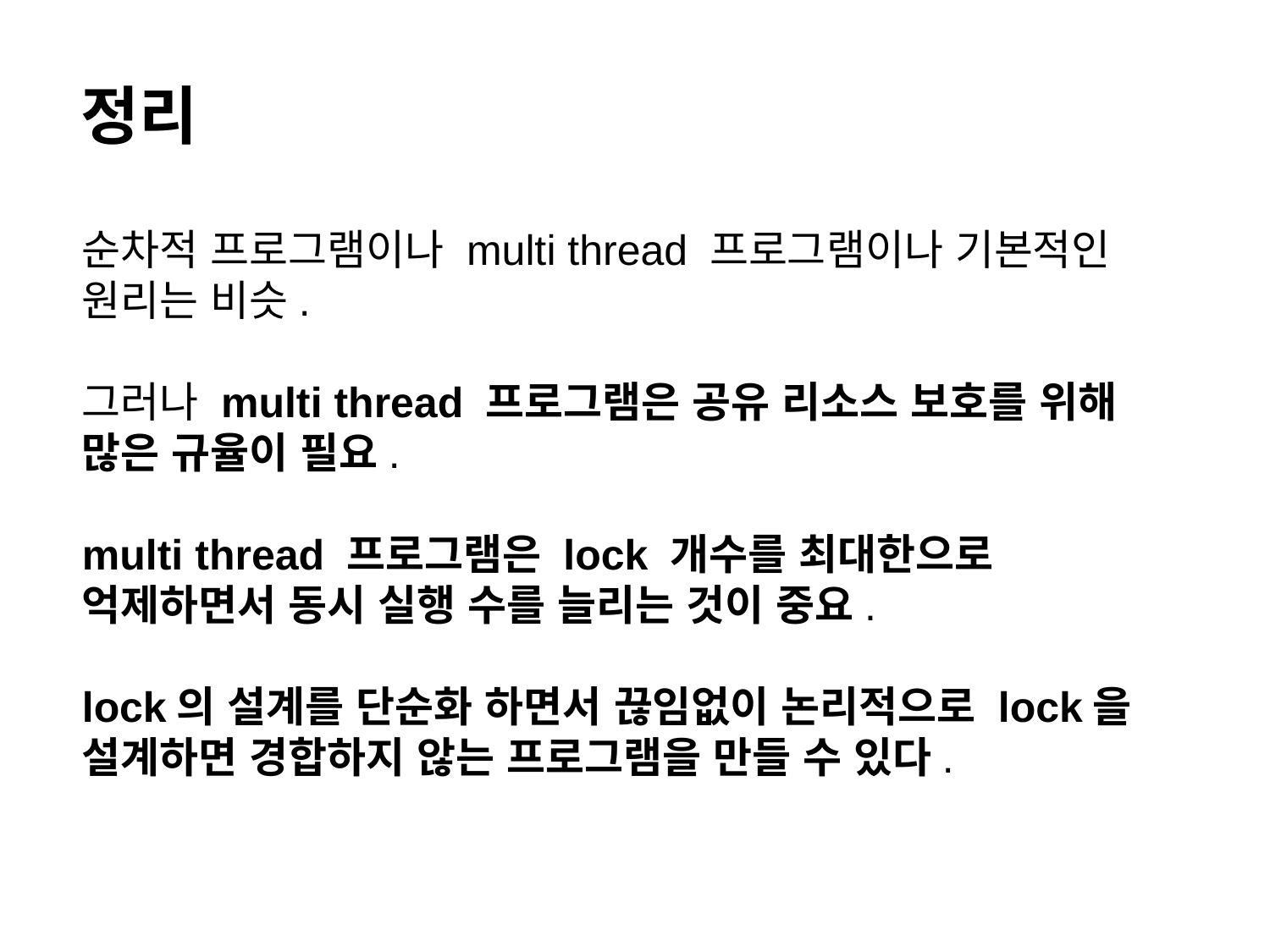

정리
순차적 프로그램이나 multi thread 프로그램이나 기본적인 원리는 비슷.

그러나 multi thread 프로그램은 공유 리소스 보호를 위해 많은 규율이 필요.

multi thread 프로그램은 lock 개수를 최대한으로 억제하면서 동시 실행 수를 늘리는 것이 중요.

lock의 설계를 단순화 하면서 끊임없이 논리적으로 lock을 설계하면 경합하지 않는 프로그램을 만들 수 있다.